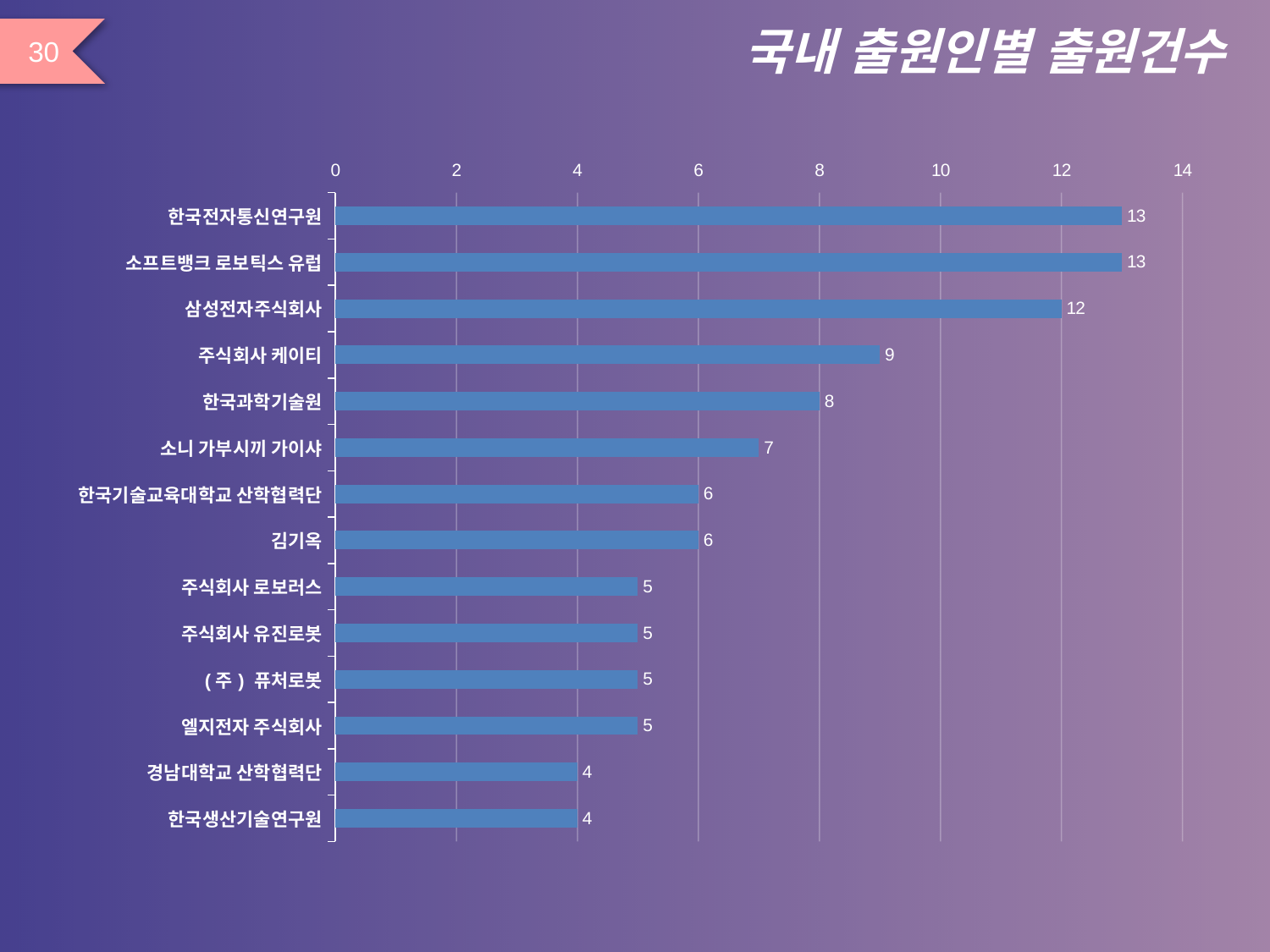

# 국내 출원인별 출원건수
30

### Chart

| Category | 출원수 |
|---|---|
| 한국전자통신연구원 | 13.0 |
| 소프트뱅크 로보틱스 유럽 | 13.0 |
| 삼성전자주식회사 | 12.0 |
| 주식회사 케이티 | 9.0 |
| 한국과학기술원 | 8.0 |
| 소니 가부시끼 가이샤 | 7.0 |
| 한국기술교육대학교 산학협력단 | 6.0 |
| 김기옥 | 6.0 |
| 주식회사 로보러스 | 5.0 |
| 주식회사 유진로봇 | 5.0 |
| (주) 퓨처로봇 | 5.0 |
| 엘지전자 주식회사 | 5.0 |
| 경남대학교 산학협력단 | 4.0 |
| 한국생산기술연구원 | 4.0 |